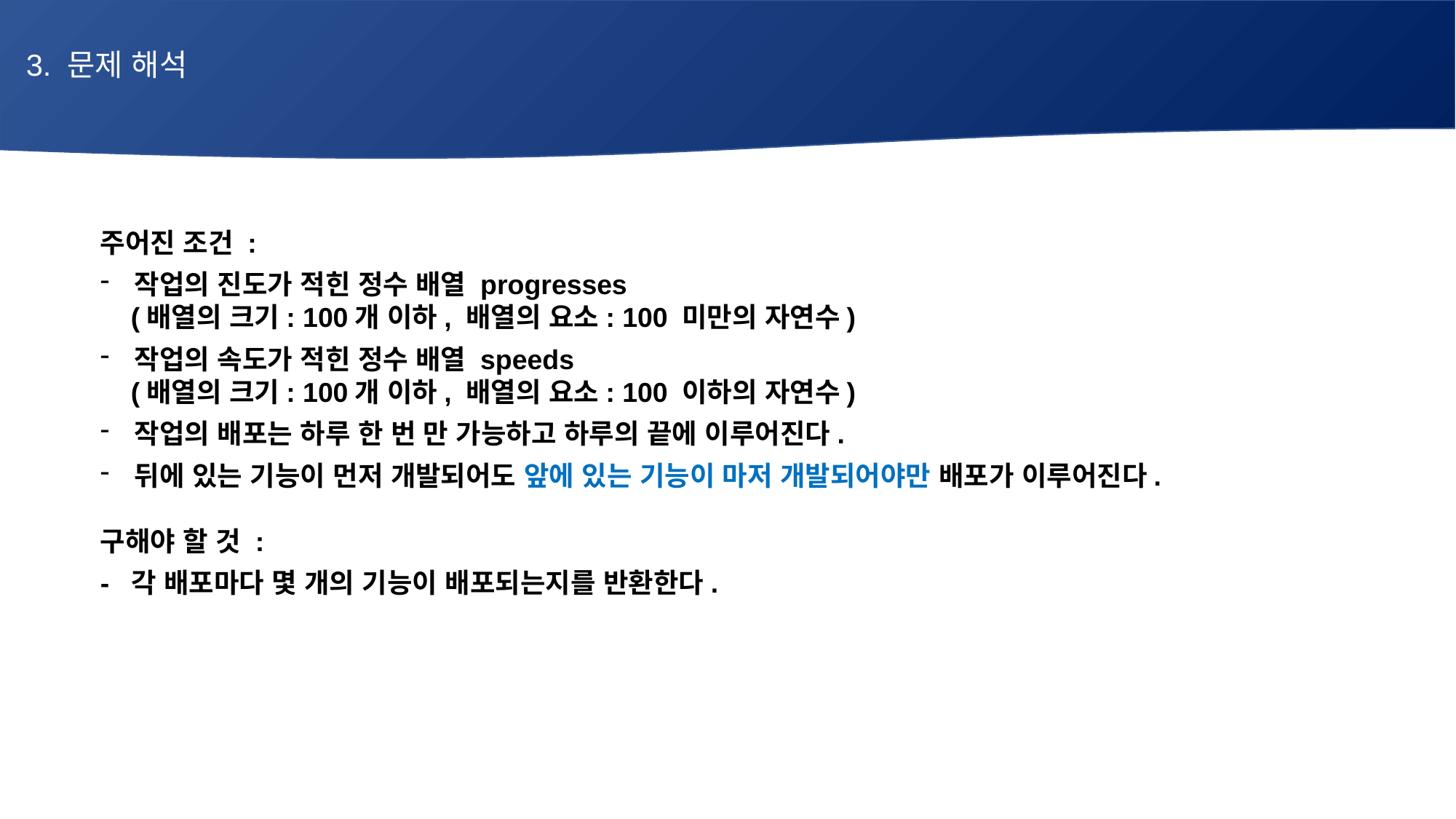

3. 문제 해석
# 매주 1 과제 LV2
주어진 조건 :

작업의 진도가 적힌 정수 배열 progresses
    (배열의 크기: 100개 이하, 배열의 요소: 100 미만의 자연수)

작업의 속도가 적힌 정수 배열 speeds
    (배열의 크기: 100개 이하, 배열의 요소: 100 이하의 자연수)

작업의 배포는 하루 한 번 만 가능하고 하루의 끝에 이루어진다.

뒤에 있는 기능이 먼저 개발되어도 앞에 있는 기능이 마저 개발되어야만 배포가 이루어진다.

구해야 할 것 :

-  각 배포마다 몇 개의 기능이 배포되는지를 반환한다.